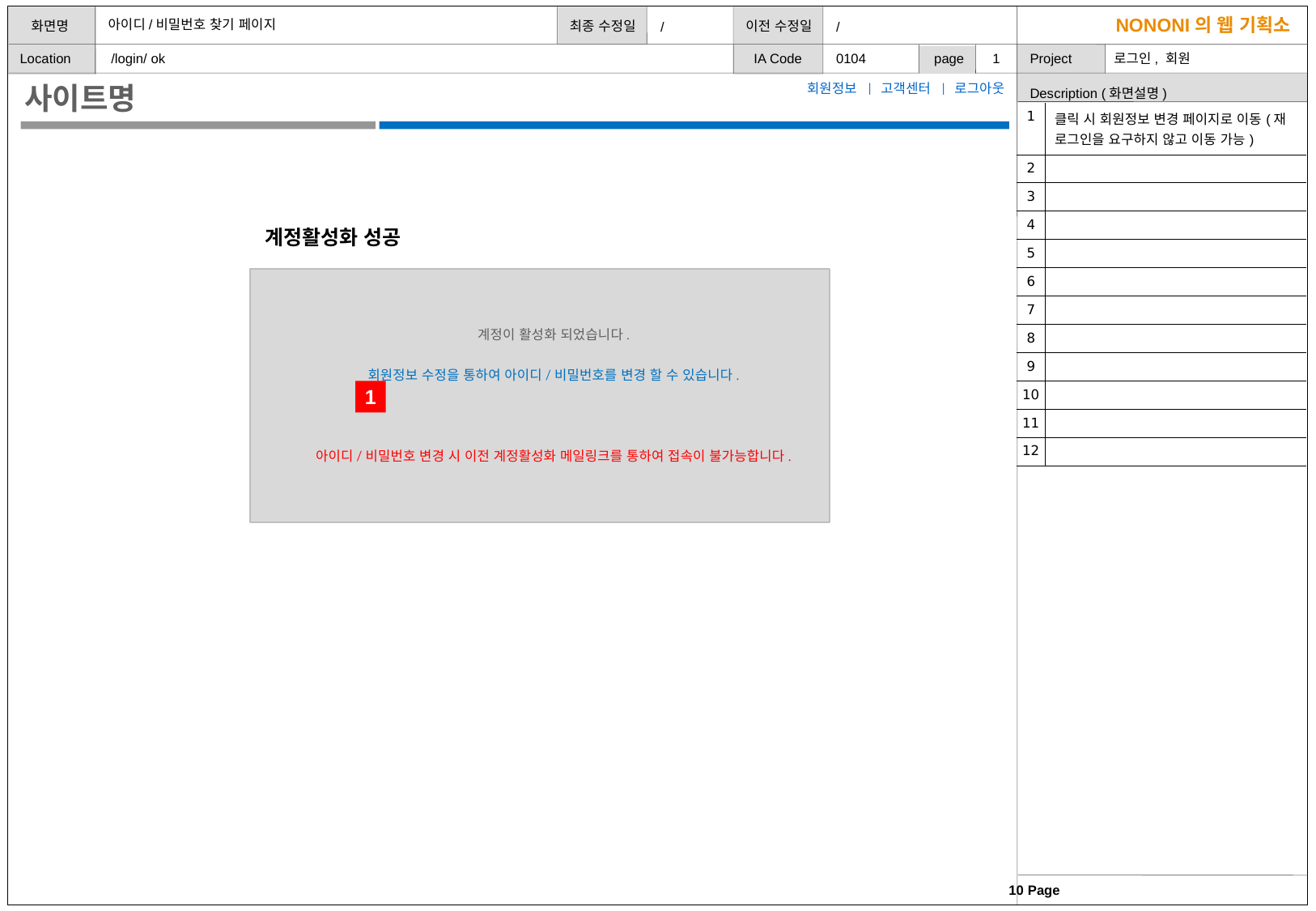

아이디/비밀번호 찾기 페이지
/
/
/login/ ok
0104
1
사이트명
회원정보  |  고객센터  |  로그아웃
| 1 | 클릭 시 회원정보 변경 페이지로 이동(재 로그인을 요구하지 않고 이동 가능) |
| --- | --- |
| 2 |  |
| 3 |  |
| 4 |  |
| 5 |  |
| 6 |  |
| 7 |  |
| 8 |  |
| 9 |  |
| 10 |  |
| 11 |  |
| 12 |  |

계정활성화 성공

계정이 활성화 되었습니다.
회원정보 수정을 통하여 아이디/비밀번호를 변경 할 수 있습니다.

아이디/비밀번호 변경 시 이전 계정활성화 메일링크를 통하여 접속이 불가능합니다.
1